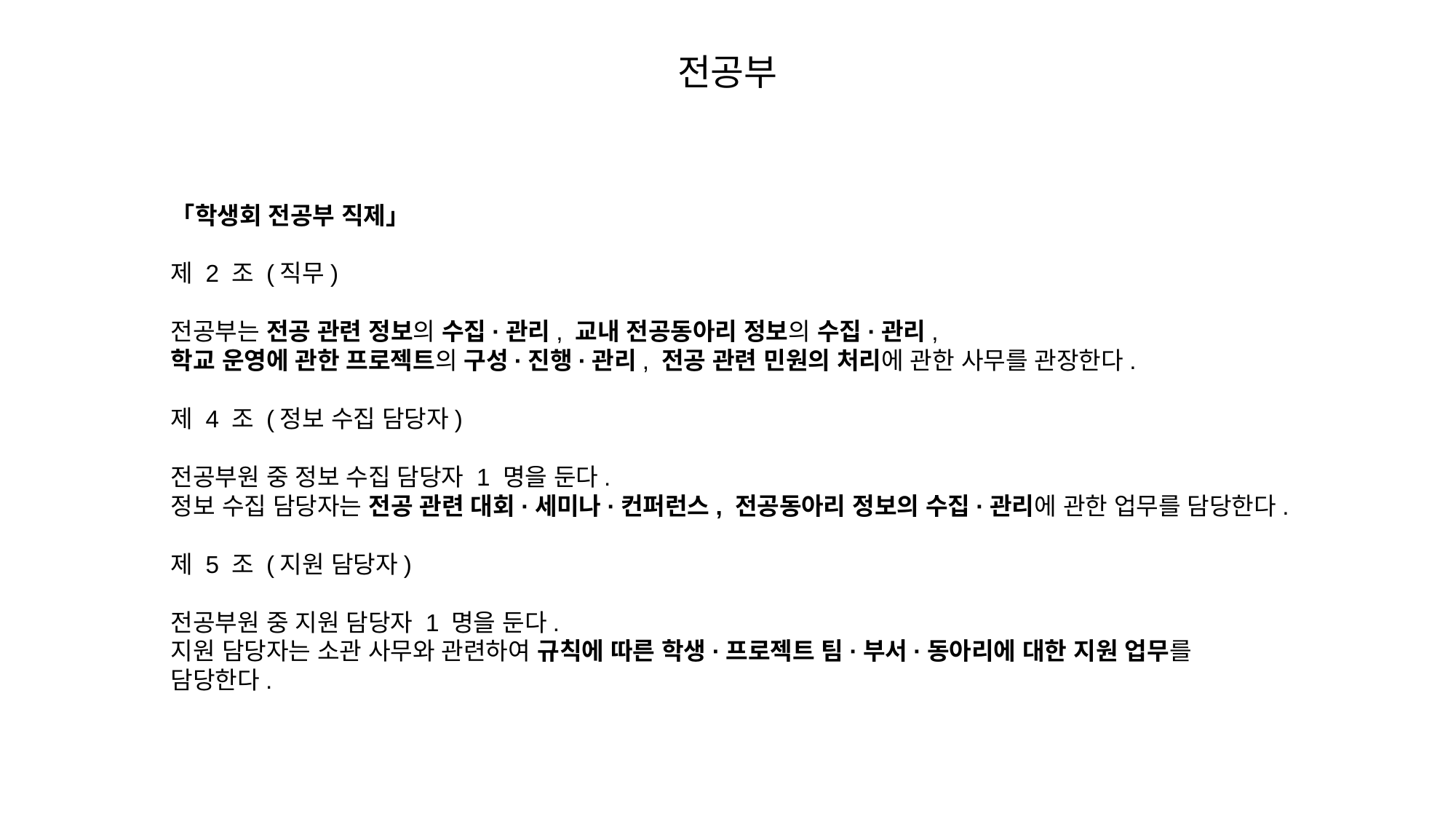

전공부
「학생회 전공부 직제」

제 2 조 (직무)

전공부는 전공 관련 정보의 수집·관리, 교내 전공동아리 정보의 수집·관리,
학교 운영에 관한 프로젝트의 구성·진행·관리, 전공 관련 민원의 처리에 관한 사무를 관장한다.

제 4 조 (정보 수집 담당자)

전공부원 중 정보 수집 담당자 1 명을 둔다.
정보 수집 담당자는 전공 관련 대회·세미나·컨퍼런스, 전공동아리 정보의 수집·관리에 관한 업무를 담당한다.

제 5 조 (지원 담당자)

전공부원 중 지원 담당자 1 명을 둔다.
지원 담당자는 소관 사무와 관련하여 규칙에 따른 학생·프로젝트 팀·부서·동아리에 대한 지원 업무를 담당한다.